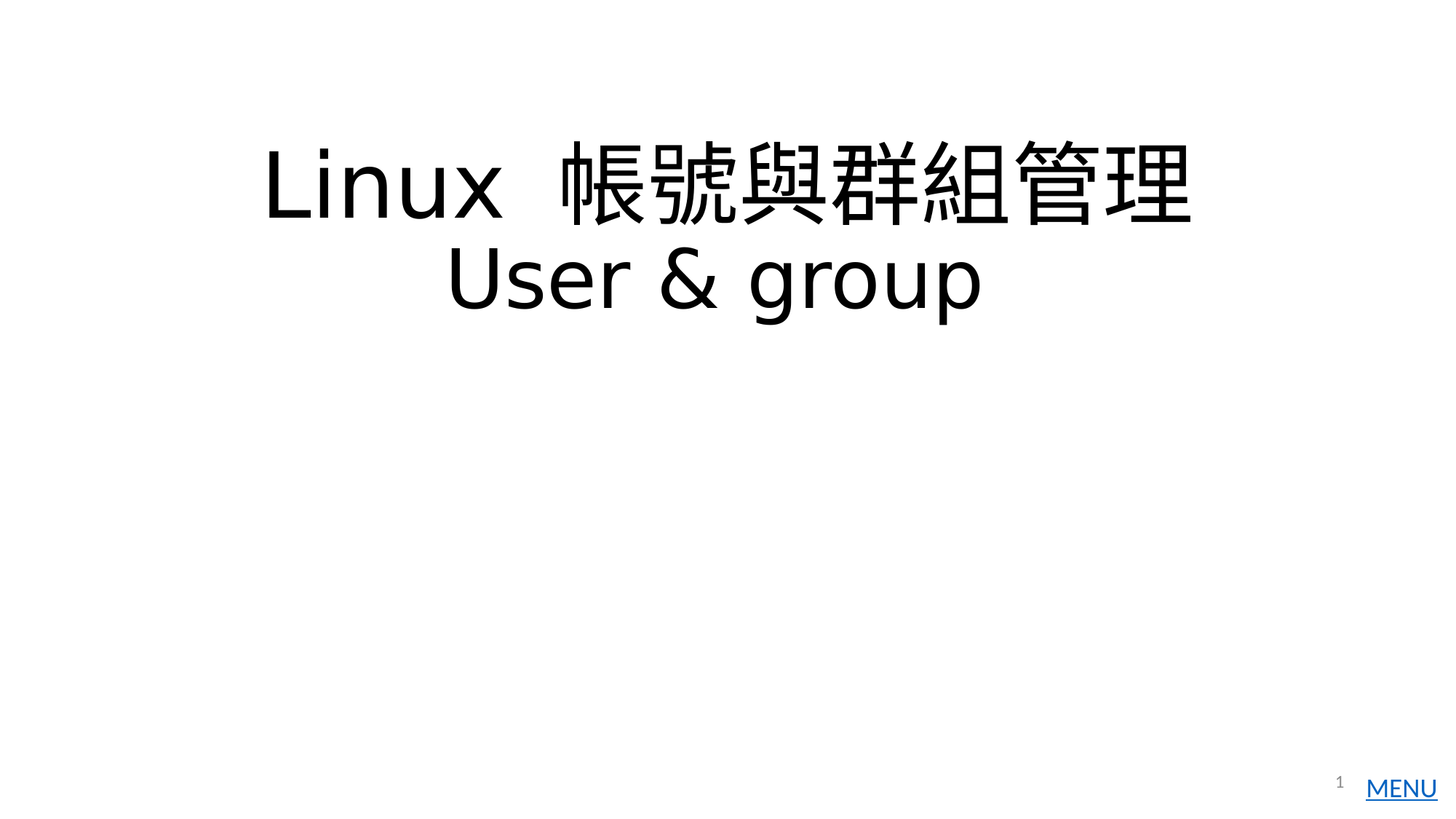

# Linux 帳號與群組管理 User & group

1